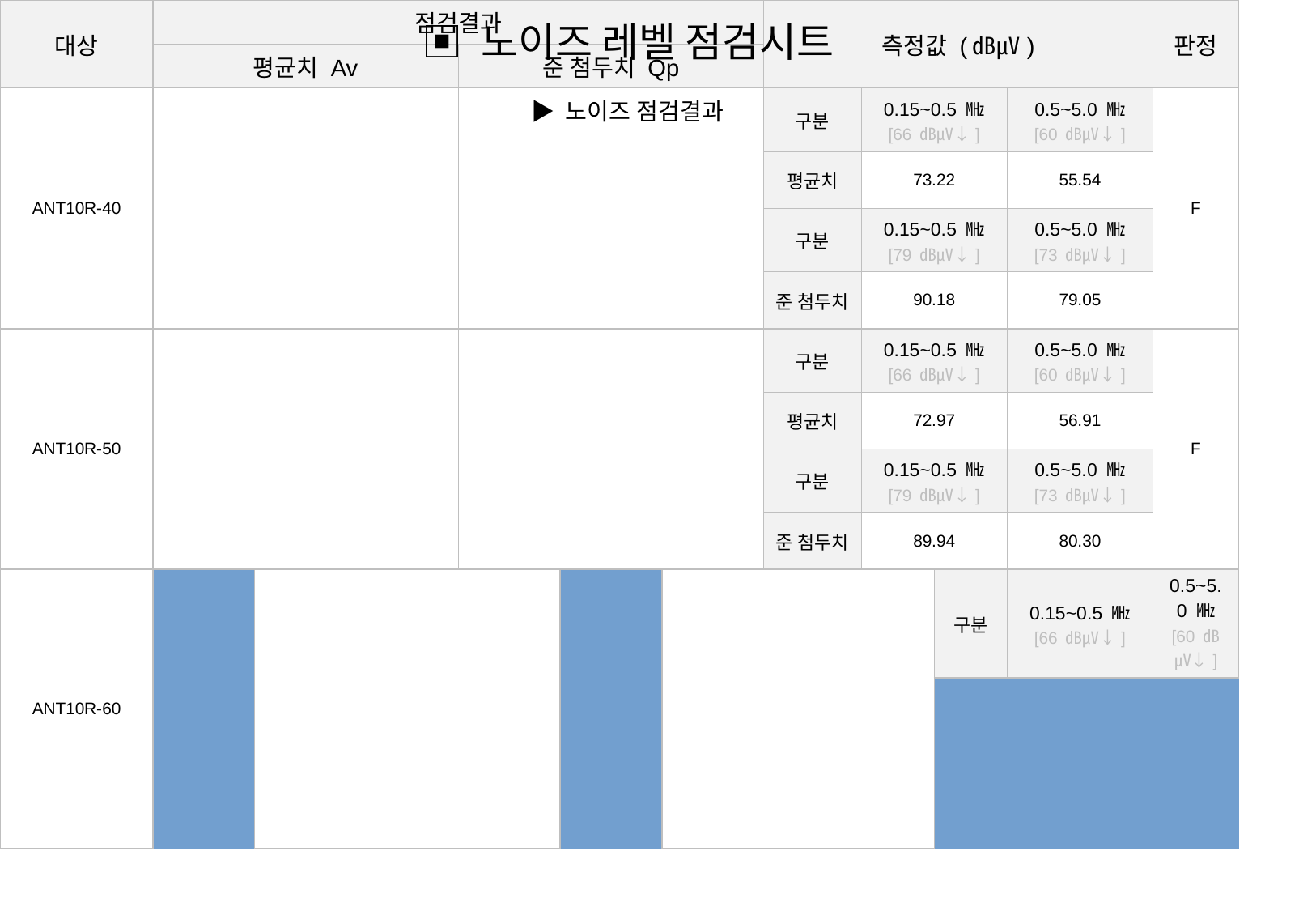

▣ 노이즈 레벨 점검시트
▶ 노이즈 점검결과
| 대상 |  | 점검결과 |  |  |  |  |  | 측정값 (㏈㎶) |  |  |  |  | 판정 |
| --- | --- | --- | --- | --- | --- | --- | --- | --- | --- | --- | --- | --- | --- |
|  |  | 평균치 Av |  |  | 준 첨두치 Qp |  |  |  |  |  |  |  |  |
| ANT10R-40 |  |  |  |  |  |  |  | 구분 | 0.15~0.5 ㎒ [66 ㏈㎶↓] |  | 0.5~5.0 ㎒ [60 ㏈㎶↓] |  | F |
|  |  |  |  |  |  |  |  | 평균치 | 73.22 |  | 55.54 |  |  |
|  |  |  |  |  |  |  |  | 구분 | 0.15~0.5 ㎒ [79 ㏈㎶↓] |  | 0.5~5.0 ㎒ [73 ㏈㎶↓] |  |  |
|  |  |  |  |  |  |  |  | 준 첨두치 | 90.18 |  | 79.05 |  |  |
| ANT10R-50 |  |  |  |  |  |  |  | 구분 | 0.15~0.5 ㎒ [66 ㏈㎶↓] |  | 0.5~5.0 ㎒ [60 ㏈㎶↓] |  | F |
|  |  |  |  |  |  |  |  | 평균치 | 72.97 |  | 56.91 |  |  |
|  |  |  |  |  |  |  |  | 구분 | 0.15~0.5 ㎒ [79 ㏈㎶↓] |  | 0.5~5.0 ㎒ [73 ㏈㎶↓] |  |  |
|  |  |  |  |  |  |  |  | 준 첨두치 | 89.94 |  | 80.30 |  |  |
| ANT10R-60 |  |  |  |  |  |  |  | 구분 | 0.15~0.5 ㎒ [66 ㏈㎶↓] |  | 0.5~5.0 ㎒ [60 ㏈㎶↓] |  | T |
|  |  |  |  |  |  |  |  | 평균치 | 86.25 |  | 73.37 |  |  |
|  |  |  |  |  |  |  |  | 구분 | 0.15~0.5 ㎒ [79 ㏈㎶↓] |  | 0.5~5.0 ㎒ [73 ㏈㎶↓] |  |  |
|  |  |  |  |  |  |  |  | 준 첨두치 | 93.12 |  | 83.85 |  |  |
#